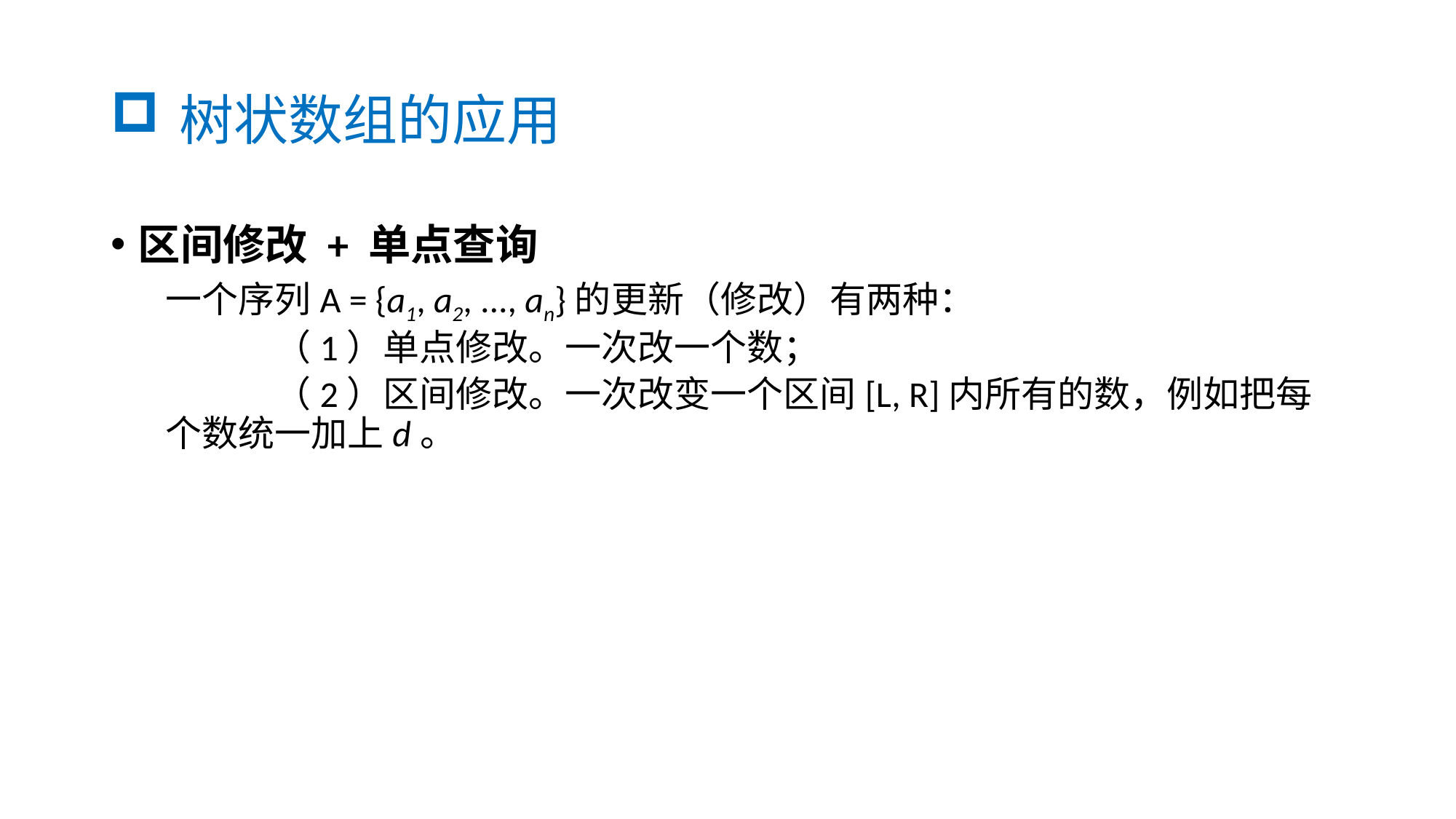

# 树状数组的应用
区间修改 + 单点查询
一个序列A = {a1, a2, ..., an}的更新（修改）有两种：
	（1）单点修改。一次改一个数；
	（2）区间修改。一次改变一个区间[L, R]内所有的数，例如把每个数统一加上d。